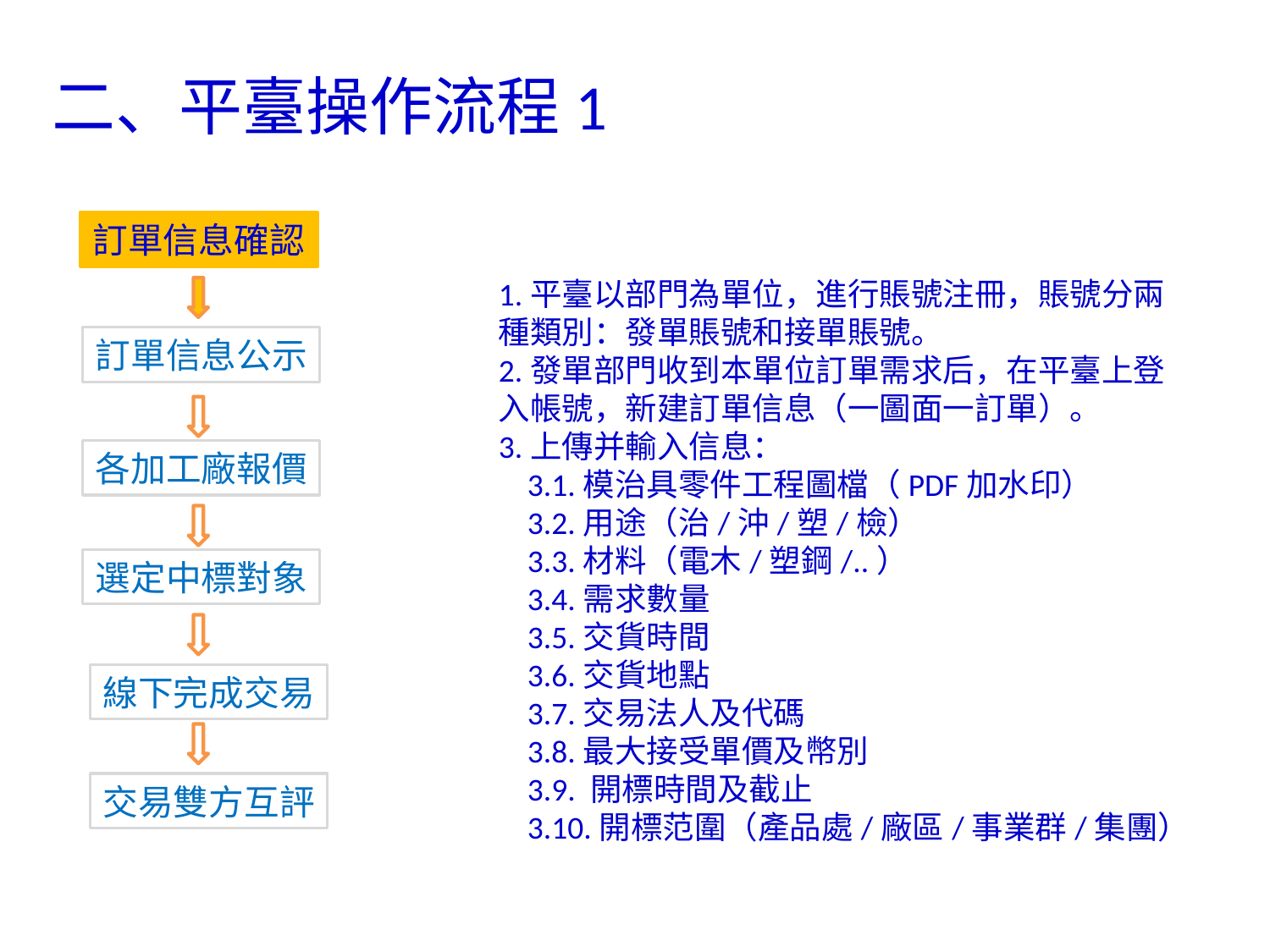

# 二、平臺操作流程1
訂單信息確認
1.平臺以部門為單位，進行賬號注冊，賬號分兩種類別：發單賬號和接單賬號。
2.發單部門收到本單位訂單需求后，在平臺上登入帳號，新建訂單信息（一圖面一訂單）。
3.上傳并輸入信息：
    3.1.模治具零件工程圖檔（PDF加水印）
    3.2.用途（治/沖/塑/檢）
    3.3.材料（電木/塑鋼/..）
    3.4.需求數量
    3.5.交貨時間
    3.6.交貨地點
    3.7.交易法人及代碼
    3.8.最大接受單價及幣別
    3.9. 開標時間及截止
    3.10.開標范圍（產品處/廠區/事業群/集團）

訂單信息公示

各加工廠報價

選定中標對象

線下完成交易

交易雙方互評